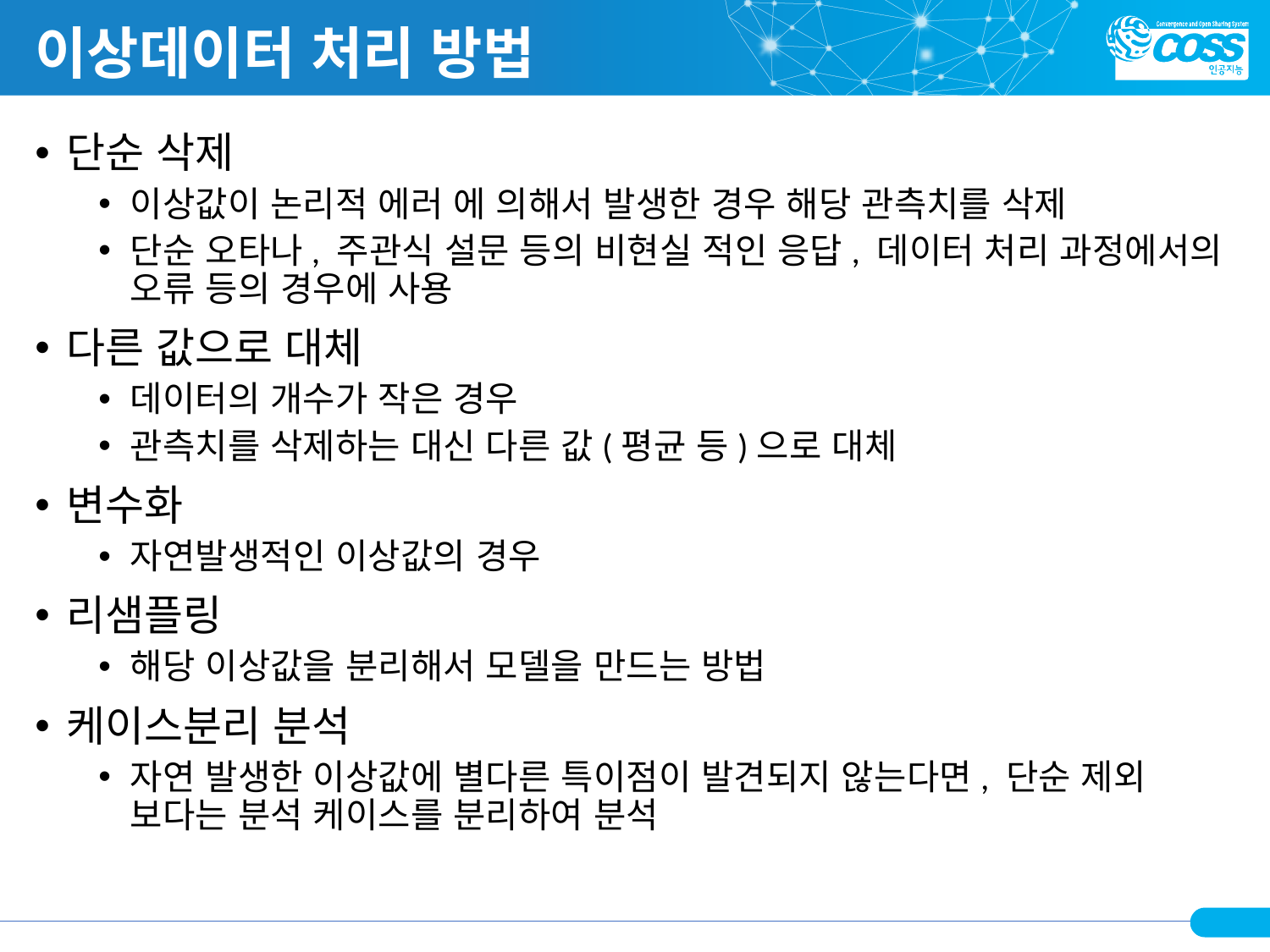

# 이상데이터 처리 방법
단순 삭제
이상값이 논리적 에러 에 의해서 발생한 경우 해당 관측치를 삭제
단순 오타나, 주관식 설문 등의 비현실 적인 응답, 데이터 처리 과정에서의 오류 등의 경우에 사용
다른 값으로 대체
데이터의 개수가 작은 경우
관측치를 삭제하는 대신 다른 값(평균 등)으로 대체
변수화
자연발생적인 이상값의 경우
리샘플링
해당 이상값을 분리해서 모델을 만드는 방법
케이스분리 분석
자연 발생한 이상값에 별다른 특이점이 발견되지 않는다면, 단순 제외 보다는 분석 케이스를 분리하여 분석